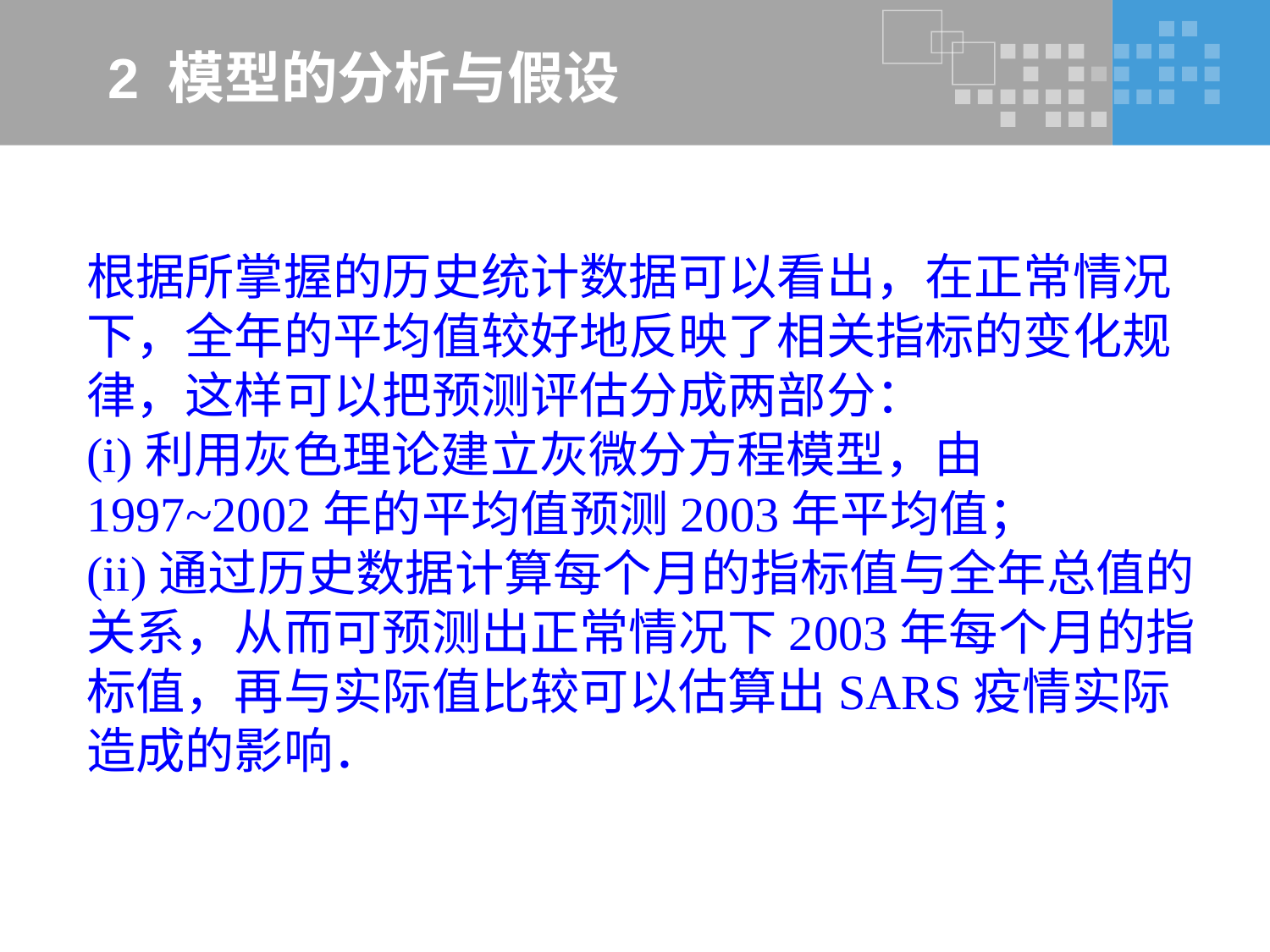

根据所掌握的历史统计数据可以看出，在正常情况下，全年的平均值较好地反映了相关指标的变化规律，这样可以把预测评估分成两部分：
(i)利用灰色理论建立灰微分方程模型，由1997~2002年的平均值预测2003年平均值；
(ii)通过历史数据计算每个月的指标值与全年总值的关系，从而可预测出正常情况下2003年每个月的指标值，再与实际值比较可以估算出SARS疫情实际造成的影响．
# 2 模型的分析与假设